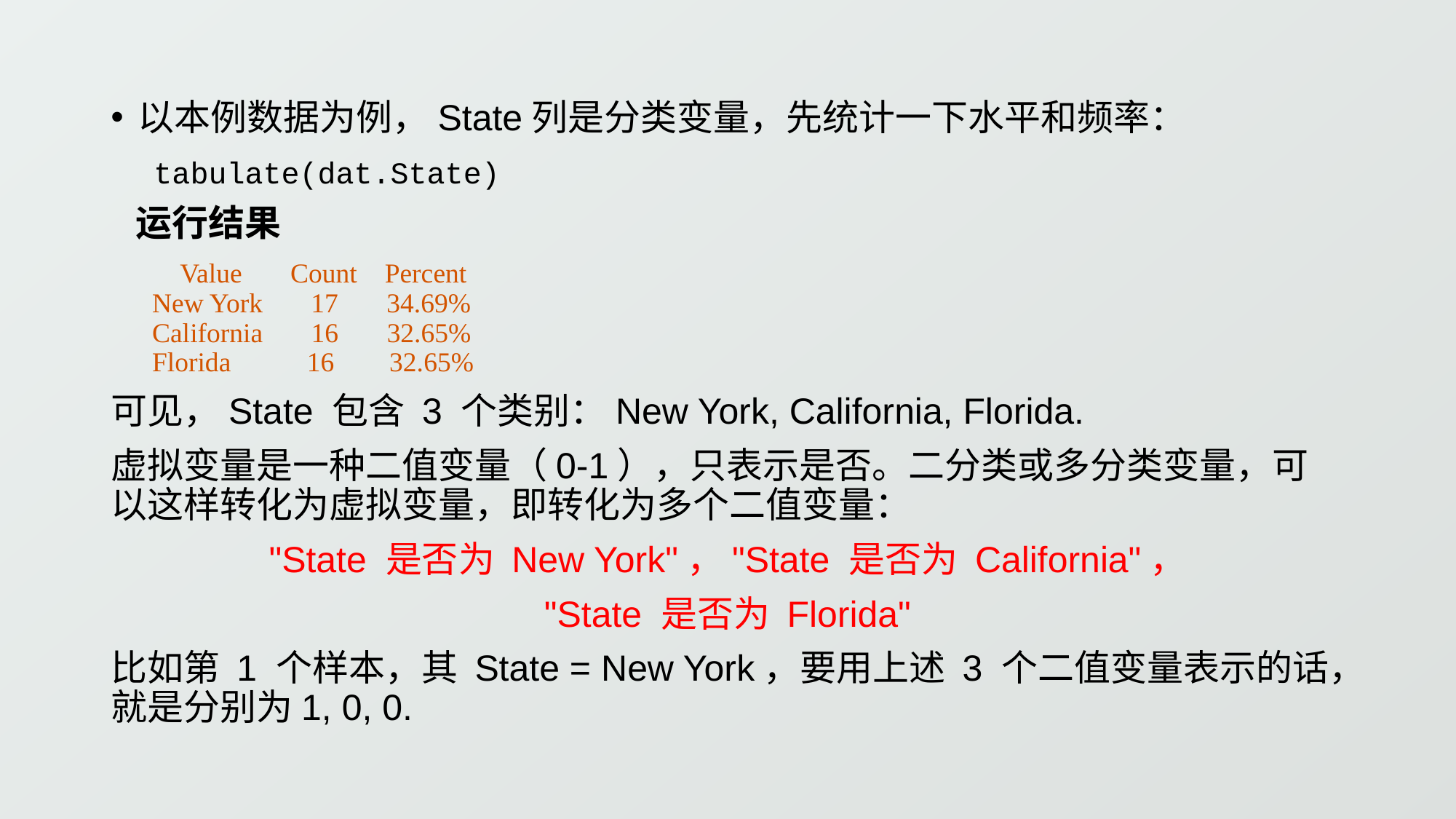

以本例数据为例，State列是分类变量，先统计一下水平和频率：
tabulate(dat.State)
  运行结果
          Value       Count    Percent
      New York       17       34.69%
      California       16       32.65%
      Florida           16        32.65%
可见，State 包含 3 个类别：New York, California, Florida.
虚拟变量是一种二值变量（0-1），只表示是否。二分类或多分类变量，可以这样转化为虚拟变量，即转化为多个二值变量：
"State 是否为 New York"，"State 是否为 California"，
"State 是否为 Florida"
比如第 1 个样本，其 State = New York，要用上述 3 个二值变量表示的话，就是分别为1, 0, 0.